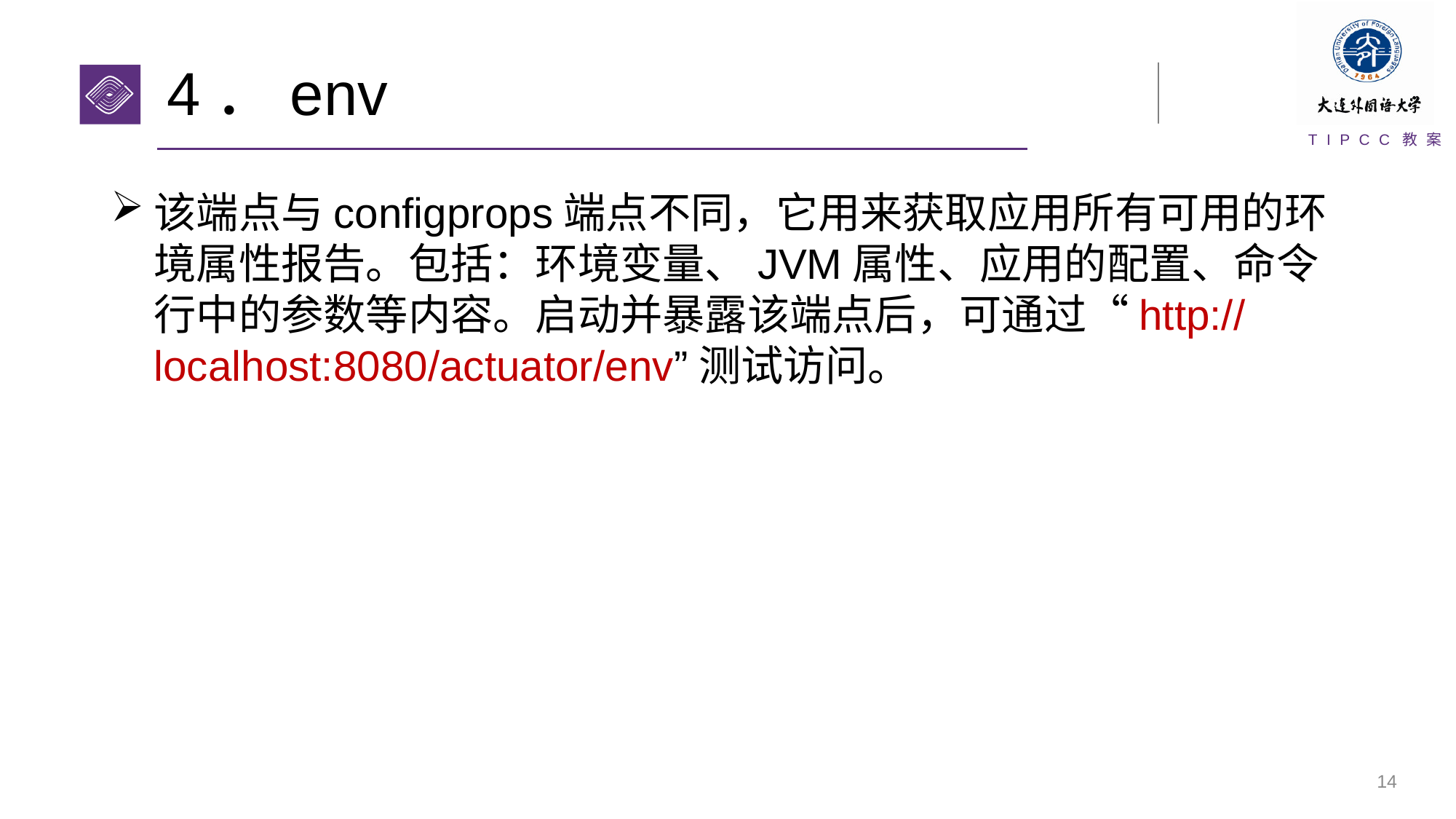

# 4．env
该端点与configprops端点不同，它用来获取应用所有可用的环境属性报告。包括：环境变量、JVM属性、应用的配置、命令行中的参数等内容。启动并暴露该端点后，可通过“http://localhost:8080/actuator/env”测试访问。
14